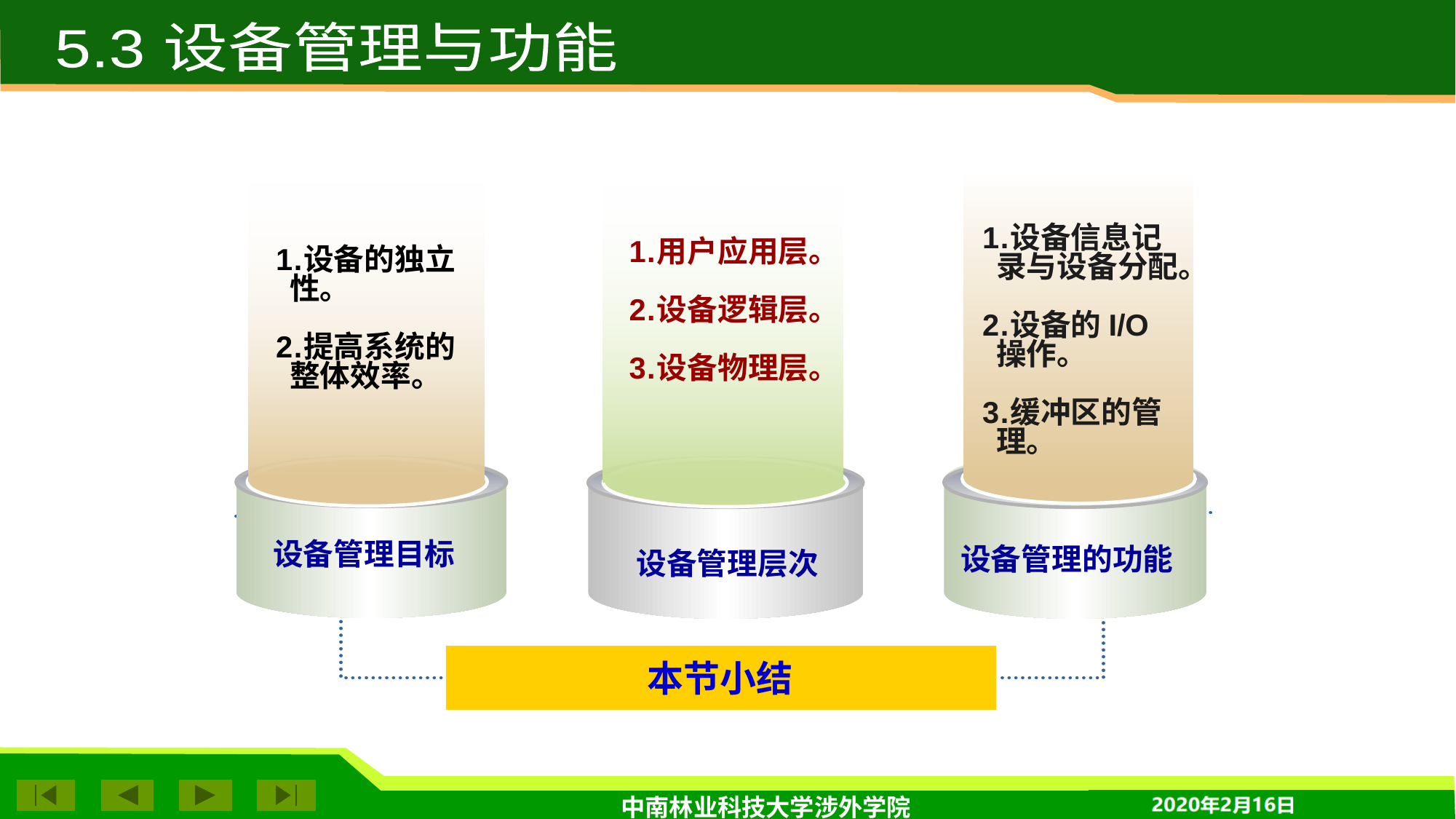

5.3 设备管理与功能

设备信息记录与设备分配。

设备的I/O操作。

缓冲区的管理。
用户应用层。

设备逻辑层。

设备物理层。
设备的独立性。

提高系统的整体效率。

设备管理目标
设备管理的功能
设备管理层次

本节小结